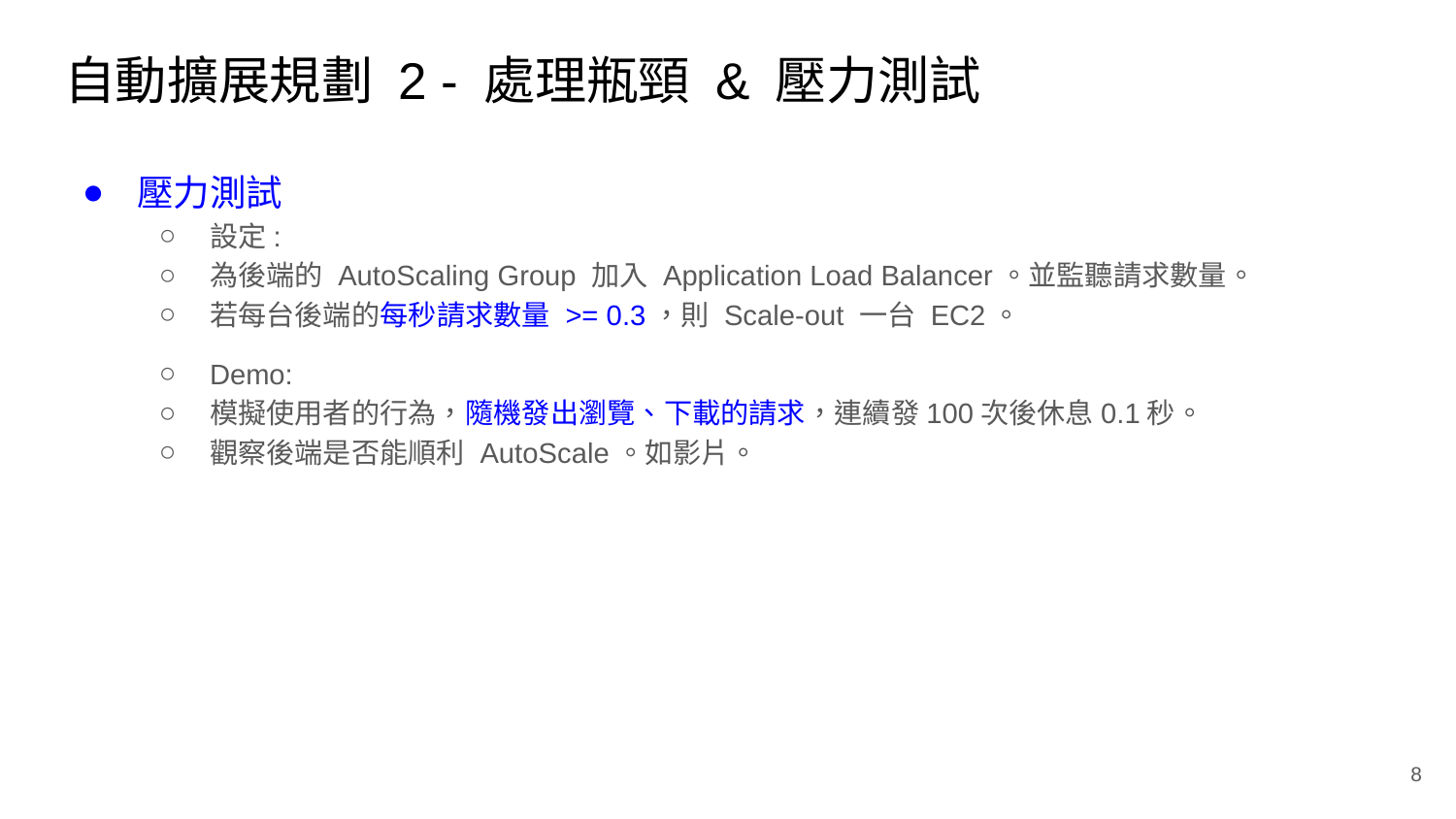

# 自動擴展規劃 2 - 處理瓶頸 & 壓力測試
壓力測試
設定:
為後端的 AutoScaling Group 加入 Application Load Balancer。並監聽請求數量。
若每台後端的每秒請求數量 >= 0.3，則 Scale-out 一台 EC2。
Demo:
模擬使用者的行為，隨機發出瀏覽、下載的請求，連續發100次後休息0.1秒。
觀察後端是否能順利 AutoScale。如影片。
8